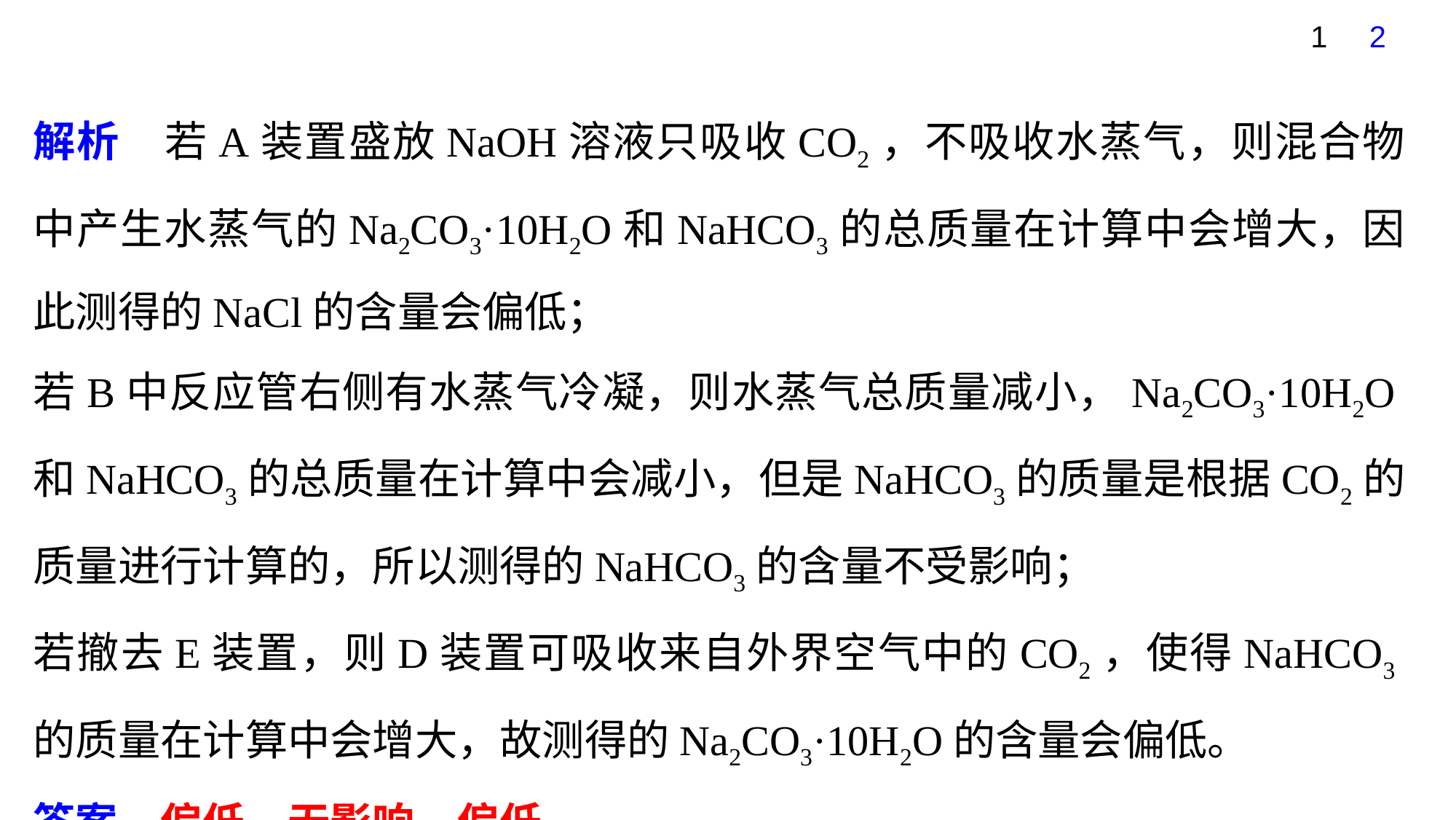

1
2
解析　若A装置盛放NaOH溶液只吸收CO2，不吸收水蒸气，则混合物中产生水蒸气的Na2CO3·10H2O和NaHCO3的总质量在计算中会增大，因此测得的NaCl的含量会偏低；
若B中反应管右侧有水蒸气冷凝，则水蒸气总质量减小，Na2CO3·10H2O和NaHCO3的总质量在计算中会减小，但是NaHCO3的质量是根据CO2的质量进行计算的，所以测得的NaHCO3的含量不受影响；
若撤去E装置，则D装置可吸收来自外界空气中的CO2，使得NaHCO3的质量在计算中会增大，故测得的Na2CO3·10H2O的含量会偏低。
答案　偏低　无影响　偏低